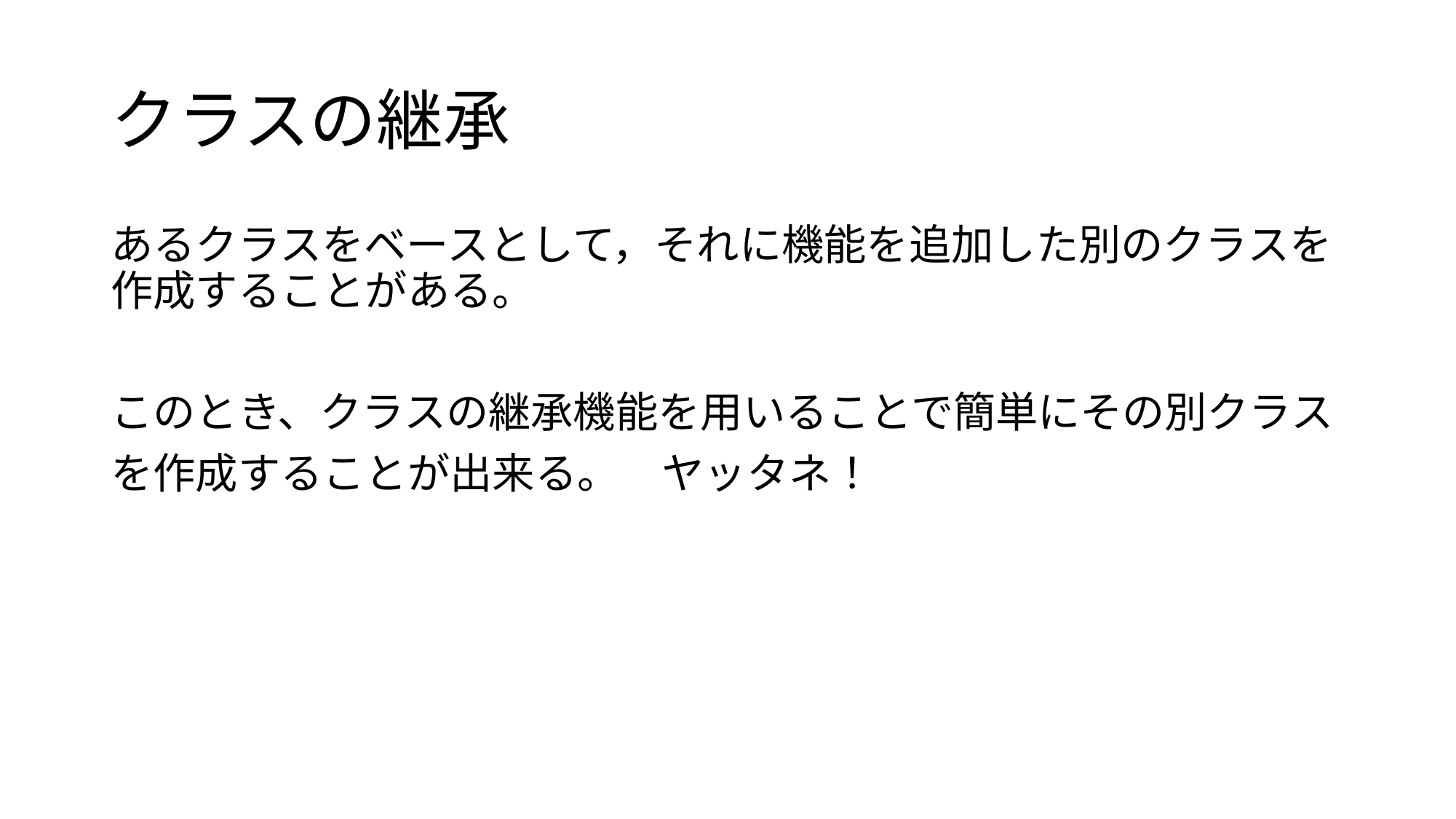

# クラスの継承
あるクラスをベースとして，それに機能を追加した別のクラスを作成することがある。

このとき、クラスの継承機能を用いることで簡単にその別クラス
を作成することが出来る。　ヤッタネ！